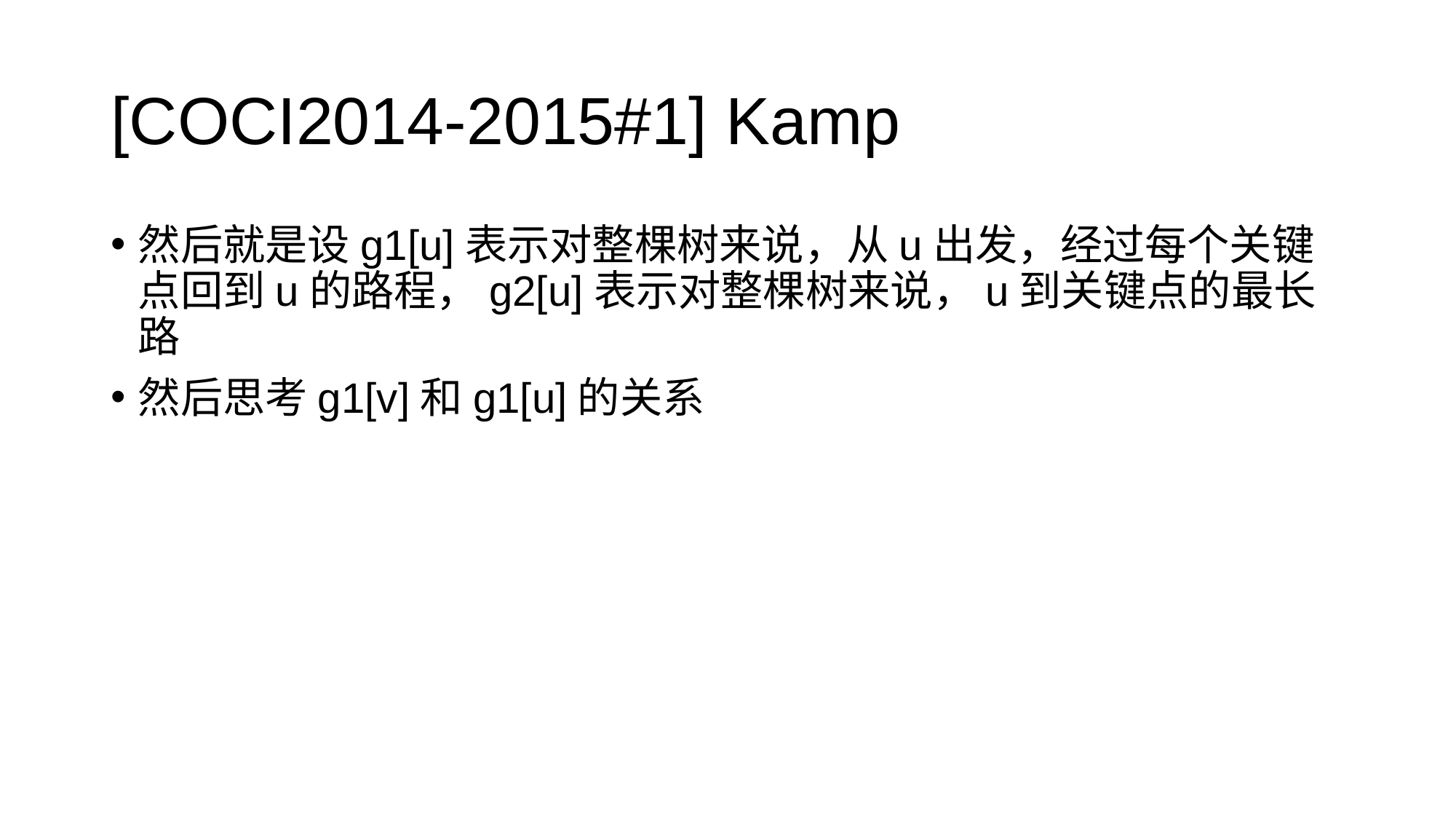

# [COCI2014-2015#1] Kamp
然后就是设g1[u]表示对整棵树来说，从u出发，经过每个关键点回到u的路程，g2[u]表示对整棵树来说，u到关键点的最长路
然后思考g1[v]和g1[u]的关系